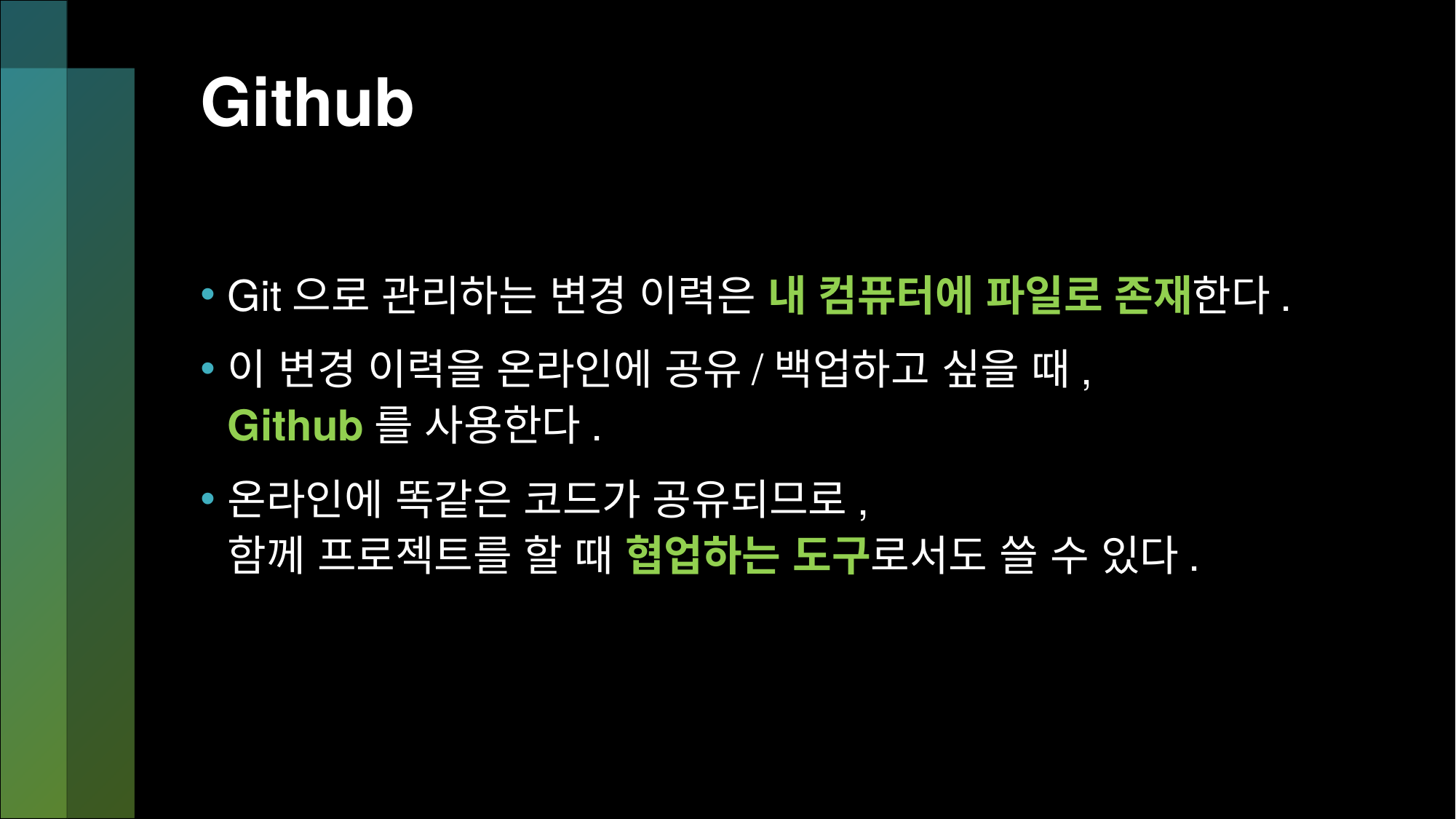

# Github
Git으로 관리하는 변경 이력은 내 컴퓨터에 파일로 존재한다.
이 변경 이력을 온라인에 공유/백업하고 싶을 때,
Github를 사용한다.
온라인에 똑같은 코드가 공유되므로,
함께 프로젝트를 할 때 협업하는 도구로서도 쓸 수 있다.